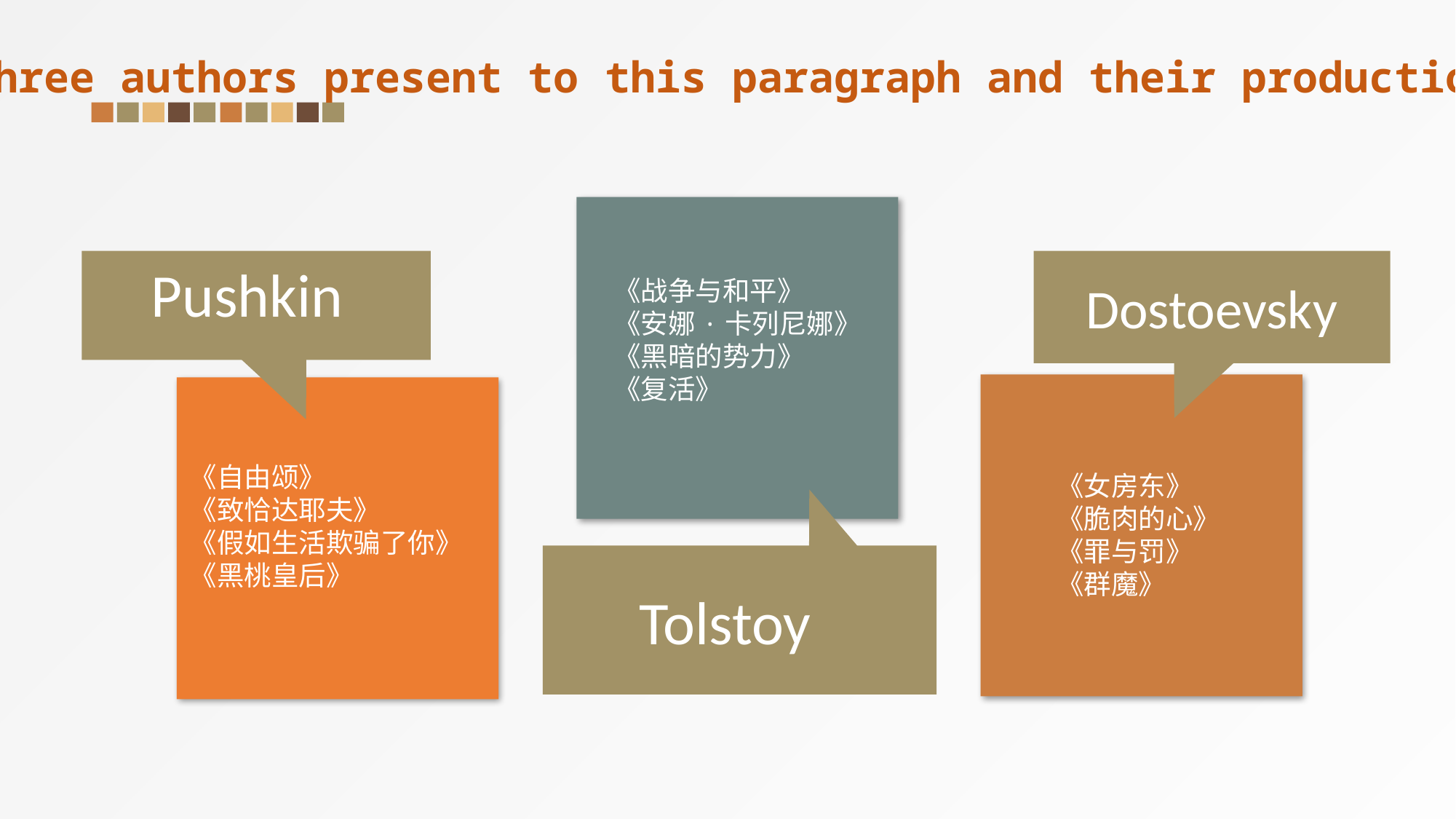

Three authors present to this paragraph and their productions

     Pushkin

   Dostoevsky

《战争与和平》
《安娜·卡列尼娜》
《黑暗的势力》
《复活》

《自由颂》
《致恰达耶夫》
《假如生活欺骗了你》
《黑桃皇后》
《女房东》
《脆肉的心》
《罪与罚》
《群魔》

      Tolstoy